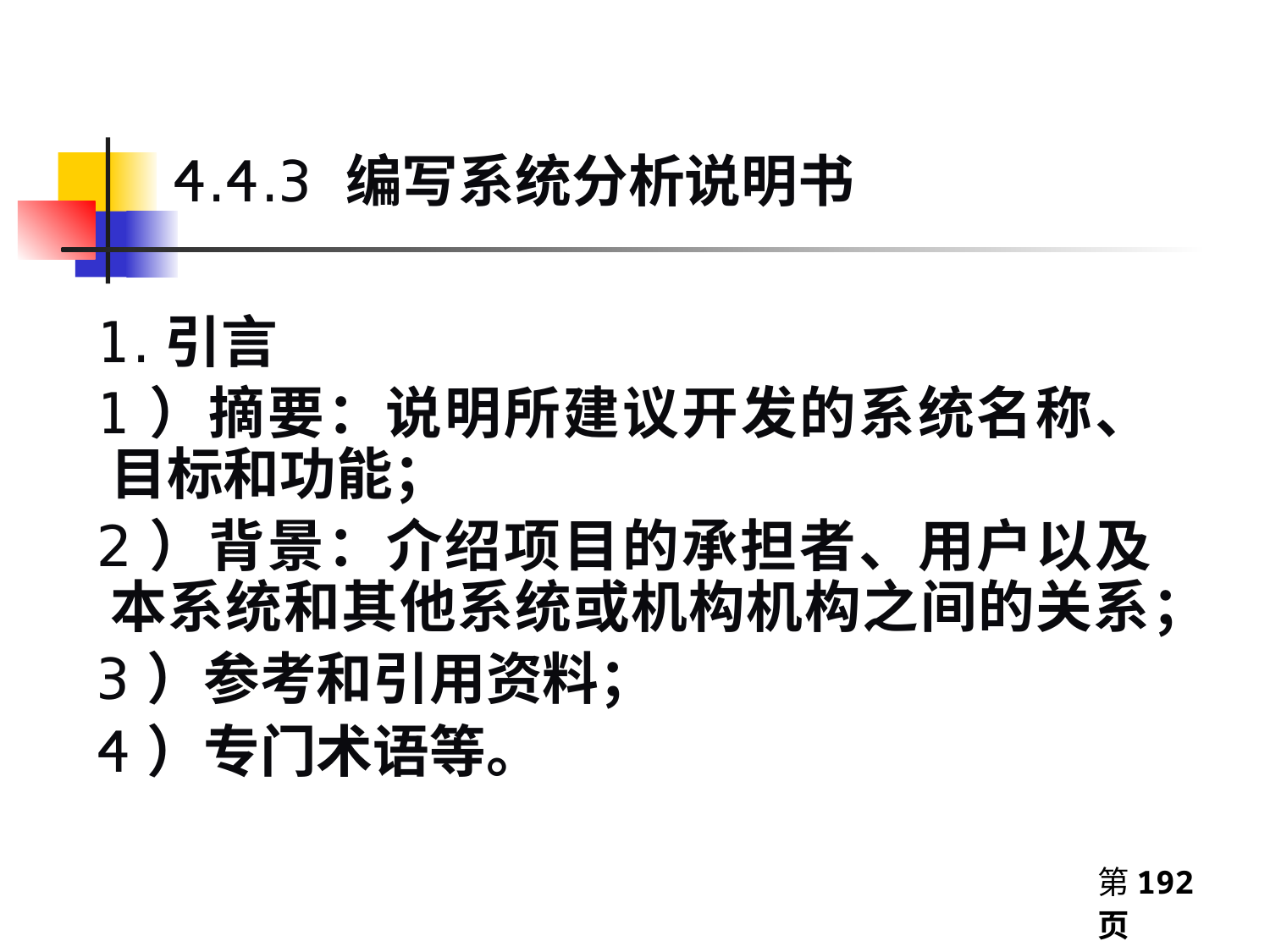

4.4.3 编写系统分析说明书
1.引言
1）摘要：说明所建议开发的系统名称、目标和功能；
2）背景：介绍项目的承担者、用户以及本系统和其他系统或机构机构之间的关系；
3）参考和引用资料；
4）专门术语等。